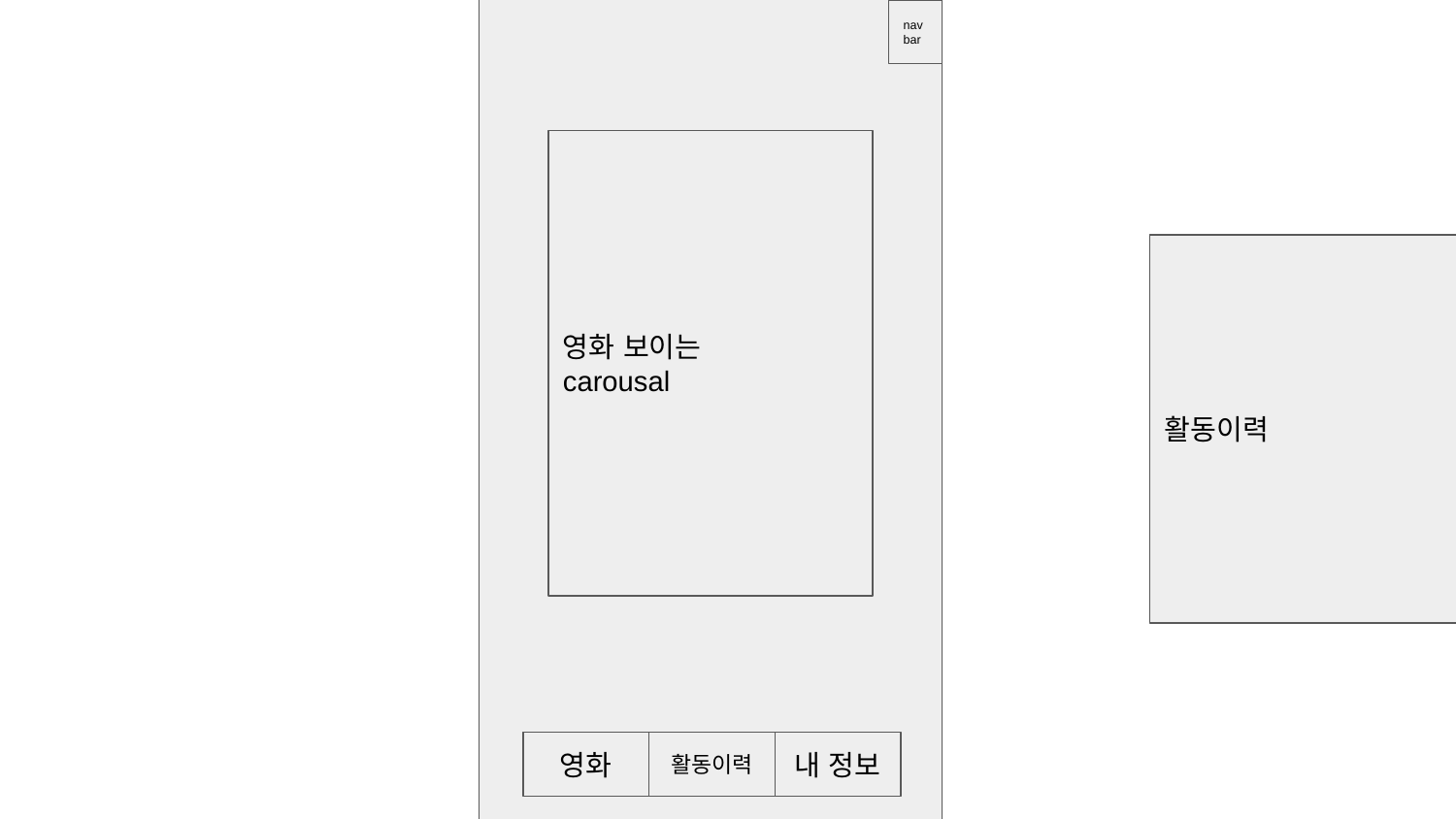

navbar
모바일화면, 나중에 시간 남으면?
영화 보이는
carousal

영화
활동이력
내 정보
활동이력